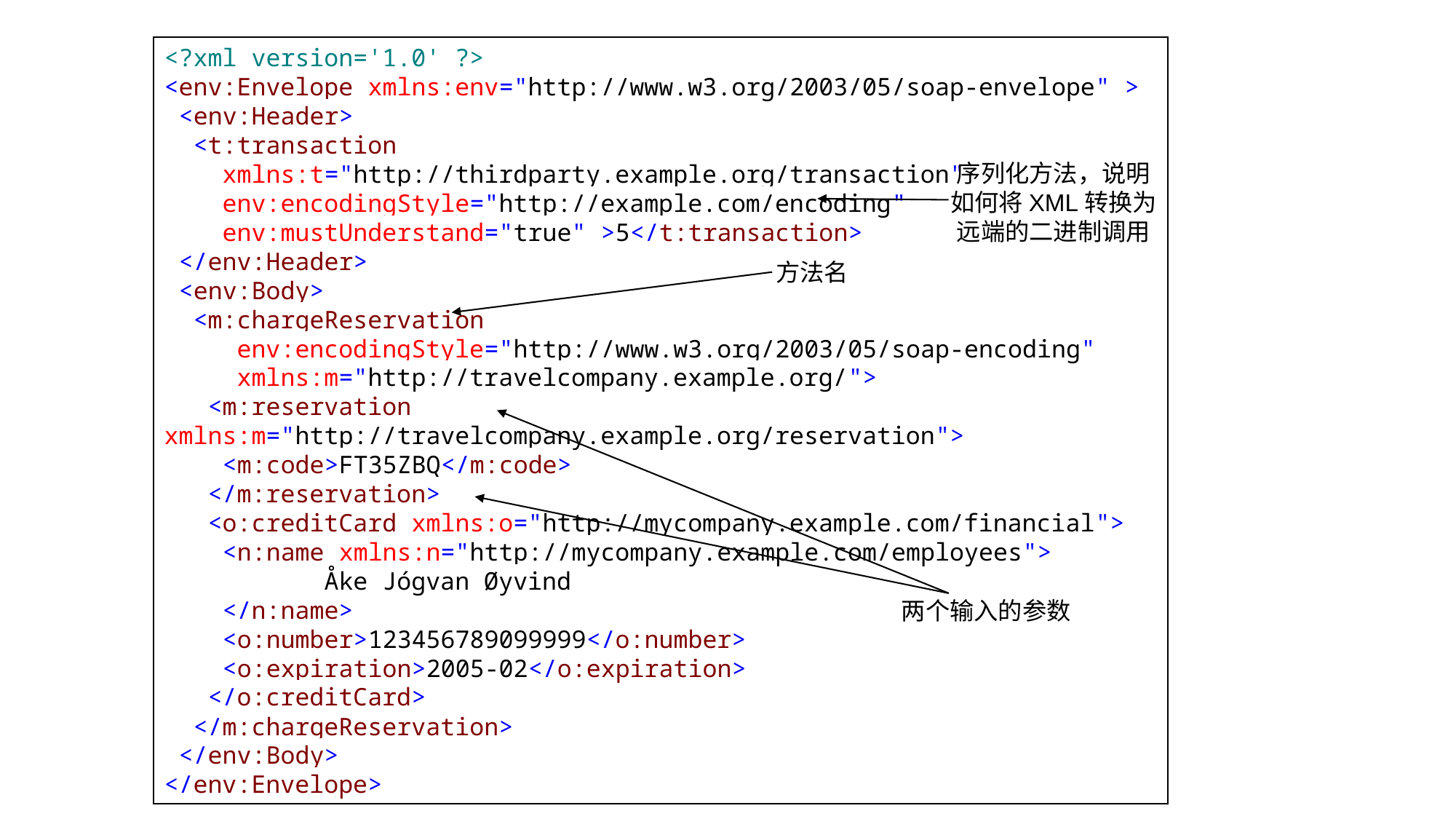

<?xml version='1.0' ?>
<env:Envelope xmlns:env="http://www.w3.org/2003/05/soap-envelope" >
 <env:Header>
  <t:transaction
    xmlns:t="http://thirdparty.example.org/transaction"
    env:encodingStyle="http://example.com/encoding"
    env:mustUnderstand="true" >5</t:transaction>
 </env:Header>
 <env:Body>
  <m:chargeReservation
     env:encodingStyle="http://www.w3.org/2003/05/soap-encoding"
     xmlns:m="http://travelcompany.example.org/">
   <m:reservation xmlns:m="http://travelcompany.example.org/reservation">
    <m:code>FT35ZBQ</m:code>
   </m:reservation>
   <o:creditCard xmlns:o="http://mycompany.example.com/financial">
    <n:name xmlns:n="http://mycompany.example.com/employees">
           Åke Jógvan Øyvind
    </n:name>
    <o:number>123456789099999</o:number>
    <o:expiration>2005-02</o:expiration>
   </o:creditCard>
  </m:chargeReservation>
 </env:Body>
</env:Envelope>
序列化方法，说明如何将XML转换为远端的二进制调用

方法名

两个输入的参数